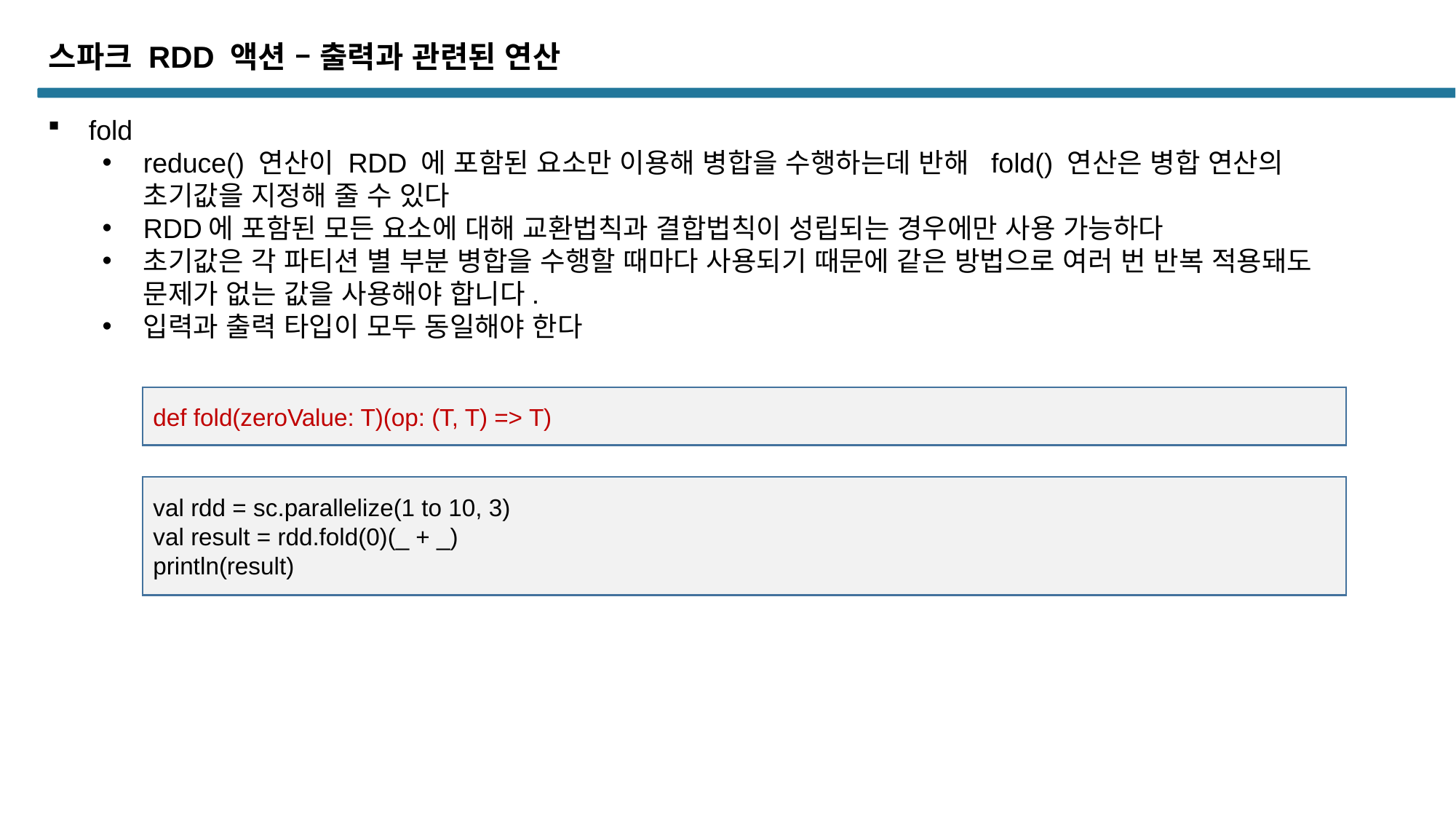

스파크 RDD 액션 – 출력과 관련된 연산
fold
reduce() 연산이 RDD 에 포함된 요소만 이용해 병합을 수행하는데 반해  fold() 연산은 병합 연산의 초기값을 지정해 줄 수 있다
RDD에 포함된 모든 요소에 대해 교환법칙과 결합법칙이 성립되는 경우에만 사용 가능하다
초기값은 각 파티션 별 부분 병합을 수행할 때마다 사용되기 때문에 같은 방법으로 여러 번 반복 적용돼도 문제가 없는 값을 사용해야 합니다.
입력과 출력 타입이 모두 동일해야 한다

def fold(zeroValue: T)(op: (T, T) => T)
val rdd = sc.parallelize(1 to 10, 3)
val result = rdd.fold(0)(_ + _)
println(result)